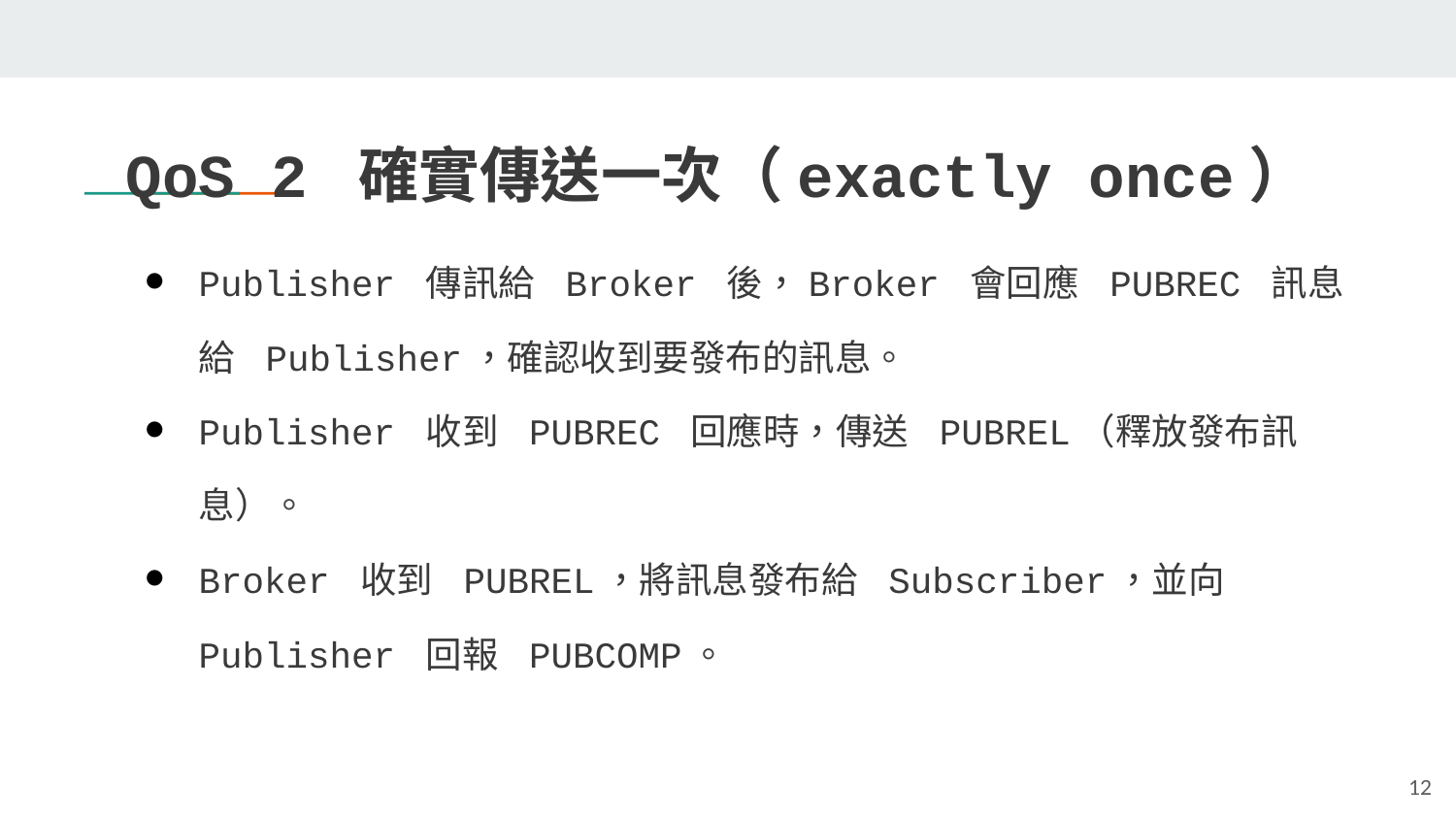

QoS 2 確實傳送一次（exactly once）
Publisher 傳訊給 Broker 後，Broker 會回應 PUBREC 訊息給 Publisher，確認收到要發布的訊息。
Publisher 收到 PUBREC 回應時，傳送 PUBREL（釋放發布訊息）。
Broker 收到 PUBREL，將訊息發布給 Subscriber，並向 Publisher 回報 PUBCOMP。
12